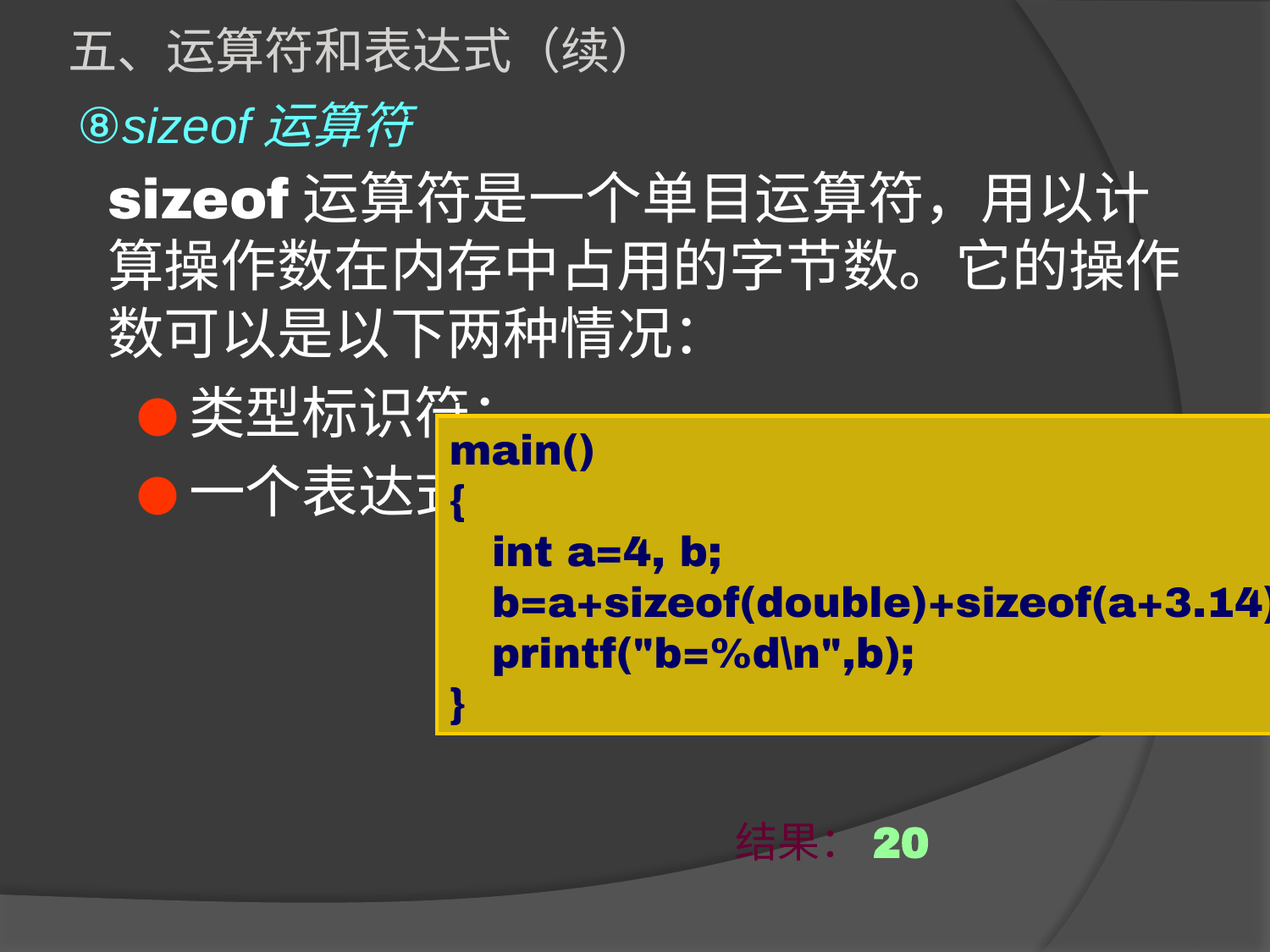

五、运算符和表达式（续）
⑧sizeof运算符
sizeof运算符是一个单目运算符，用以计算操作数在内存中占用的字节数。它的操作数可以是以下两种情况：
   ●类型标识符；
   ●一个表达式
main()
{
   int a=4, b;
   b=a+sizeof(double)+sizeof(a+3.14);
   printf("b=%d\n",b);
}
结果：20